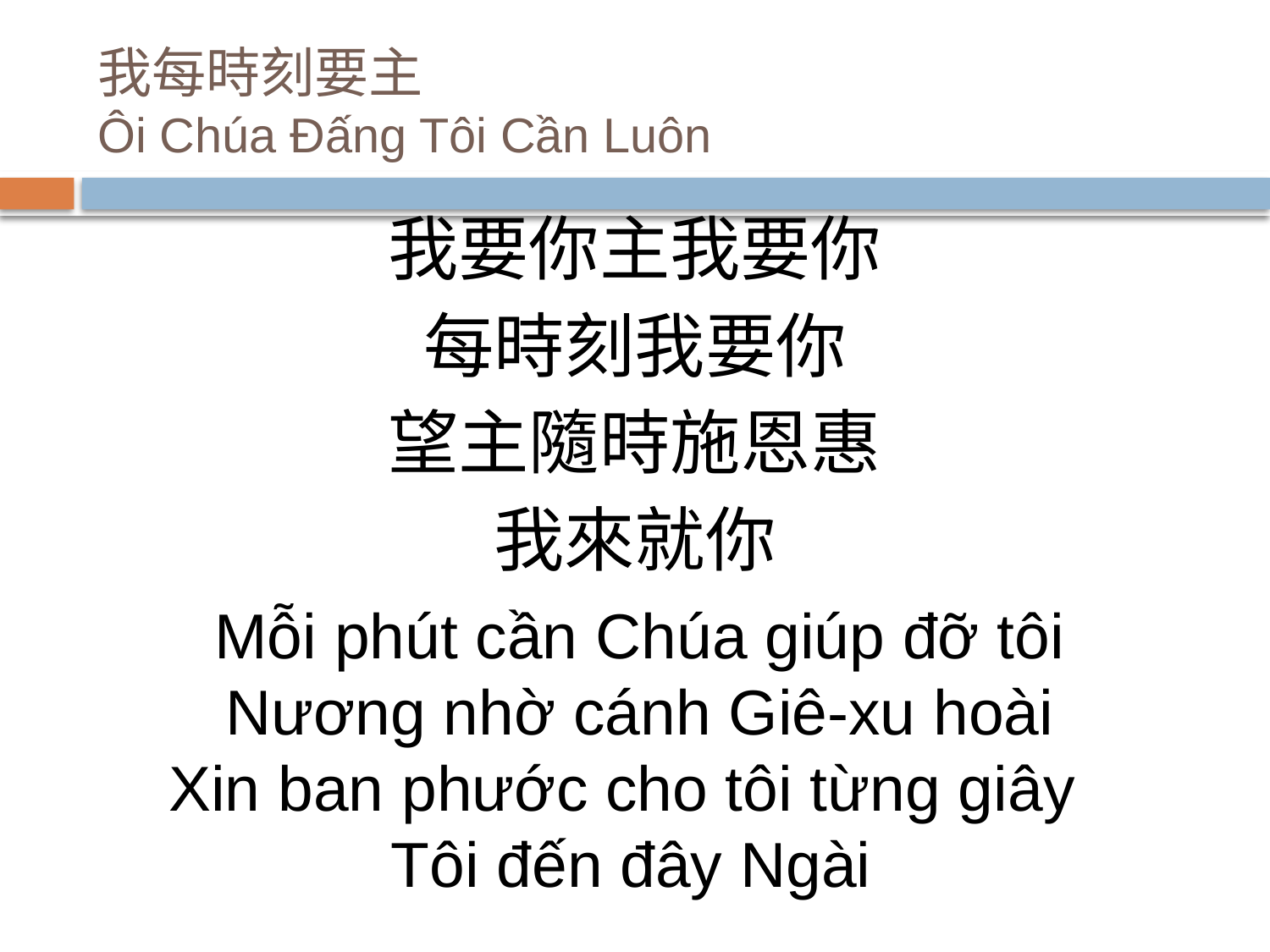

# 我每時刻要主 Ôi Chúa Đấng Tôi Cần Luôn
我要你主我要你
每時刻我要你
望主隨時施恩惠
我來就你
 Mỗi phút cần Chúa giúp đỡ tôi
 Nương nhờ cánh Giê-xu hoài
Xin ban phước cho tôi từng giây
Tôi đến đây Ngài